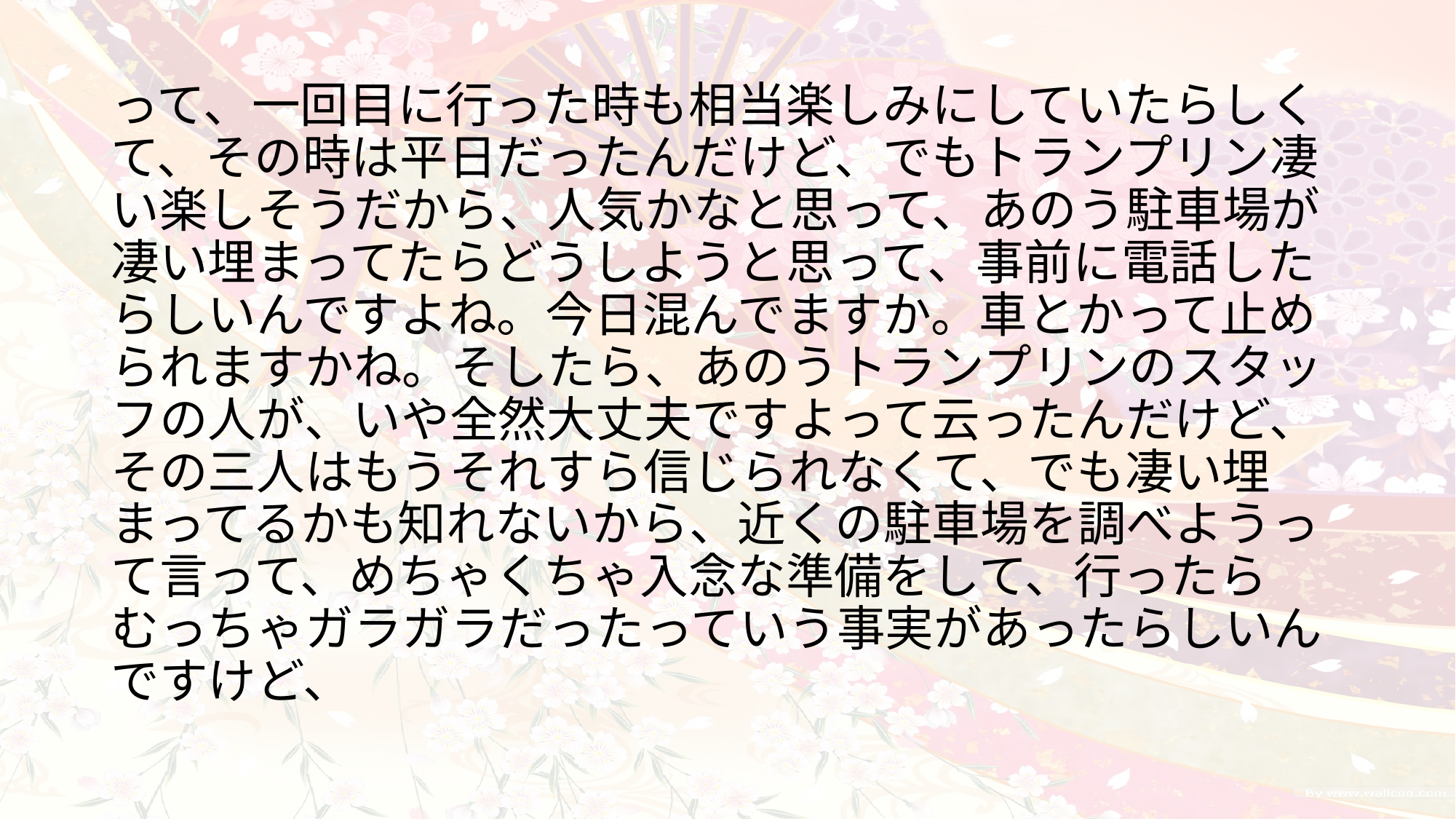

って、一回目に行った時も相当楽しみにしていたらしくて、その時は平日だったんだけど、でもトランプリン凄い楽しそうだから、人気かなと思って、あのう駐車場が凄い埋まってたらどうしようと思って、事前に電話したらしいんですよね。今日混んでますか。車とかって止められますかね。そしたら、あのうトランプリンのスタッフの人が、いや全然大丈夫ですよって云ったんだけど、その三人はもうそれすら信じられなくて、でも凄い埋まってるかも知れないから、近くの駐車場を調べようって言って、めちゃくちゃ入念な準備をして、行ったらむっちゃガラガラだったっていう事実があったらしいんですけど、